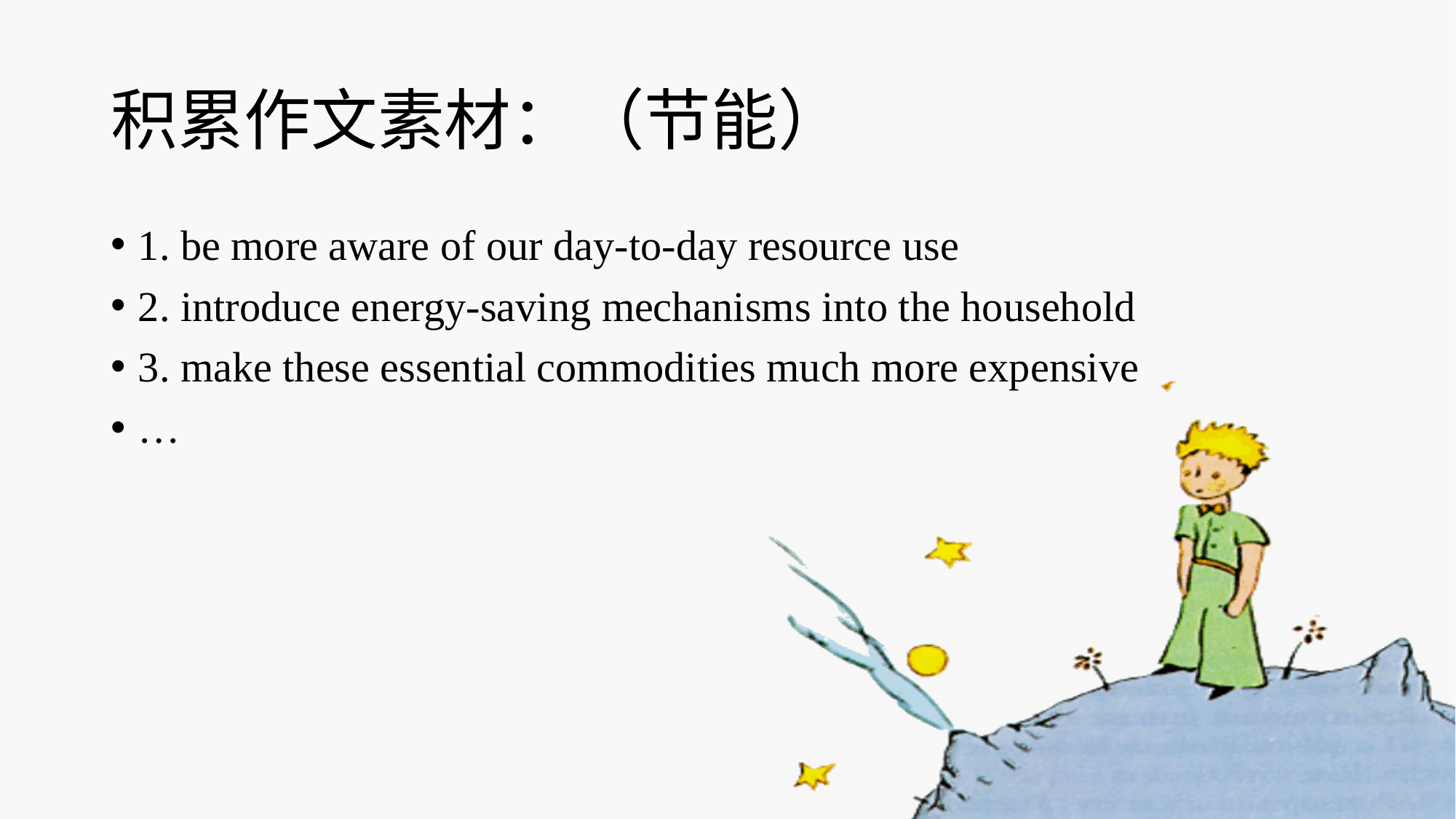

# 积累作文素材：（节能）
1. be more aware of our day-to-day resource use
2. introduce energy-saving mechanisms into the household
3. make these essential commodities much more expensive
…